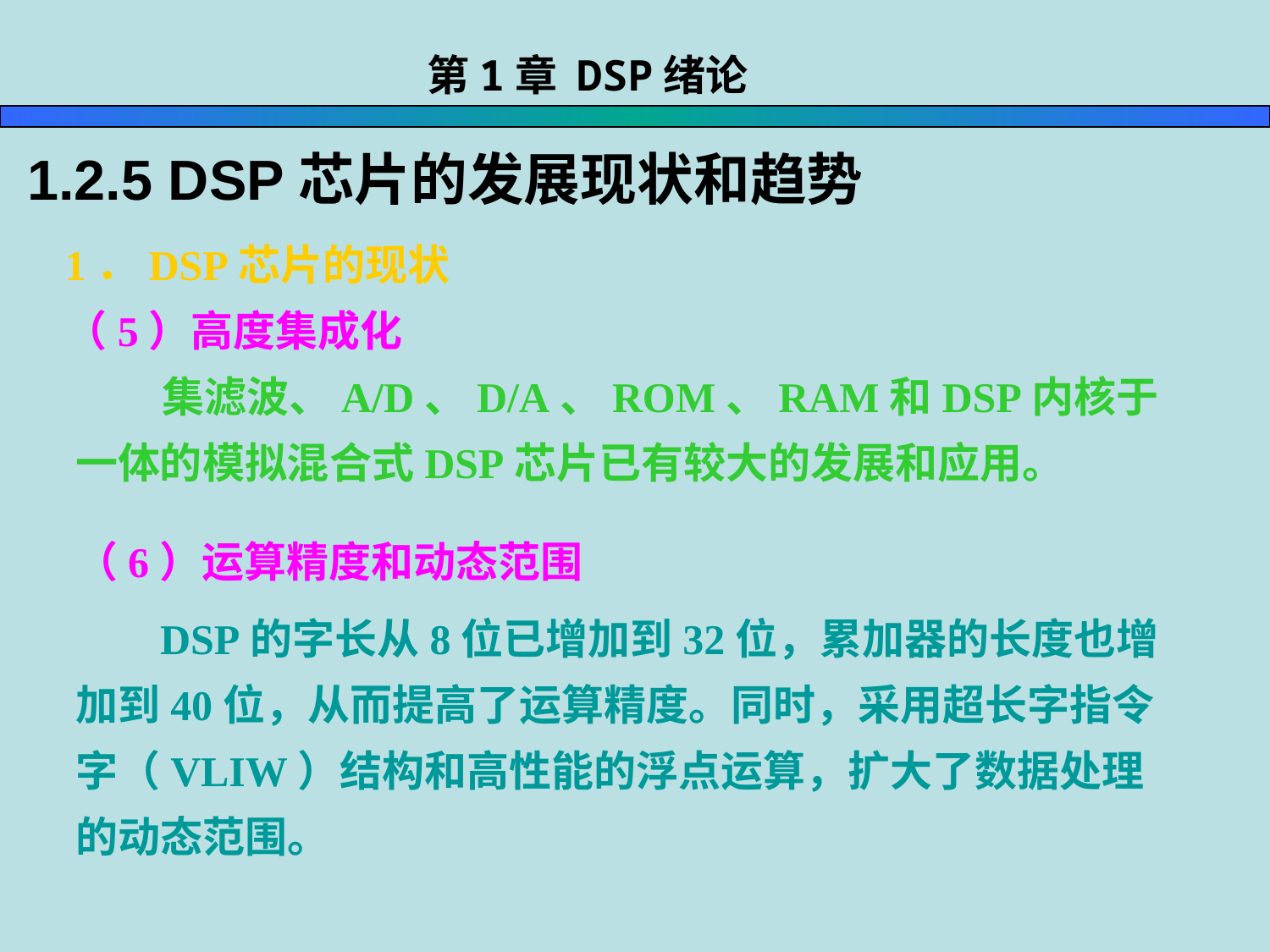

第1章 DSP绪论

1.2.5 DSP芯片的发展现状和趋势
1．DSP芯片的现状
（5）高度集成化
        集滤波、A/D、D/A、ROM、RAM和DSP内核于一体的模拟混合式DSP芯片已有较大的发展和应用。
（6）运算精度和动态范围
        DSP的字长从8位已增加到32位，累加器的长度也增加到40位，从而提高了运算精度。同时，采用超长字指令字（VLIW）结构和高性能的浮点运算，扩大了数据处理的动态范围。
30